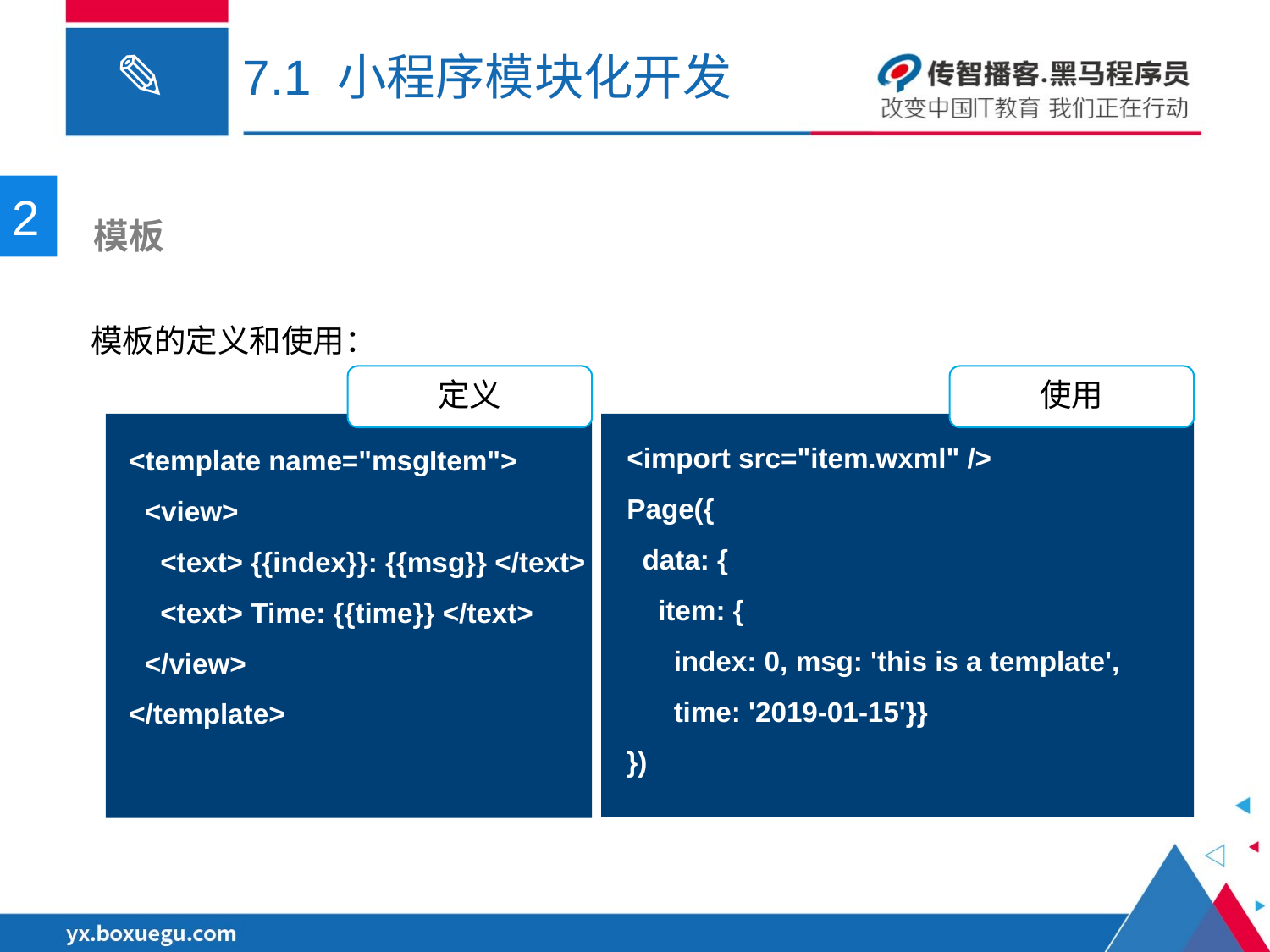

# 7.1 小程序模块化开发

2
  模板
模板的定义和使用：
定义
使用

<template name="msgItem">
  <view>
    <text> {{index}}: {{msg}} </text>
    <text> Time: {{time}} </text>
  </view>
</template>

<import src="item.wxml" />
Page({
  data: {
    item: {
      index: 0, msg: 'this is a template',
      time: '2019-01-15'}}
})